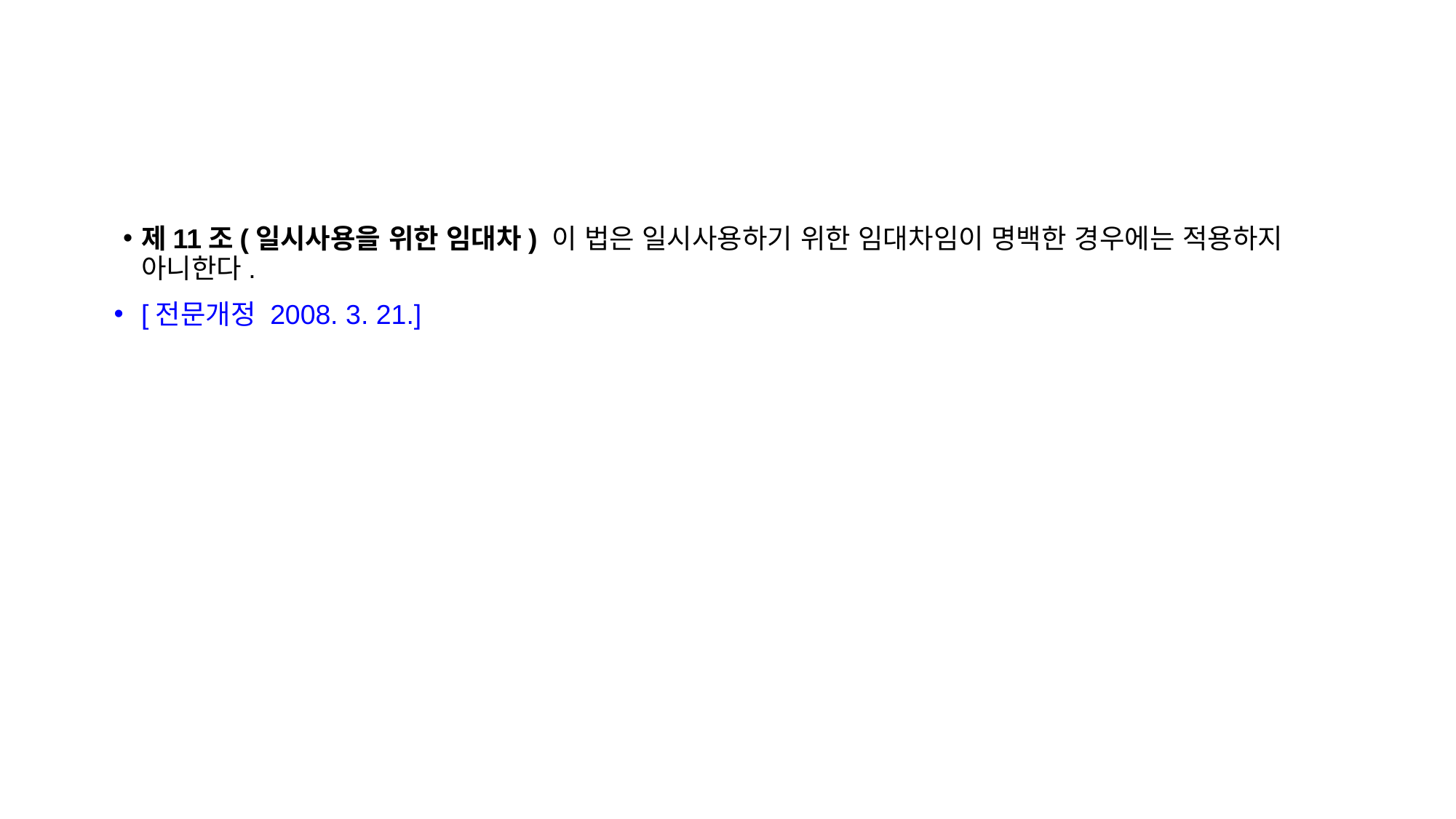

제11조(일시사용을 위한 임대차) 이 법은 일시사용하기 위한 임대차임이 명백한 경우에는 적용하지 아니한다.
[전문개정 2008. 3. 21.]